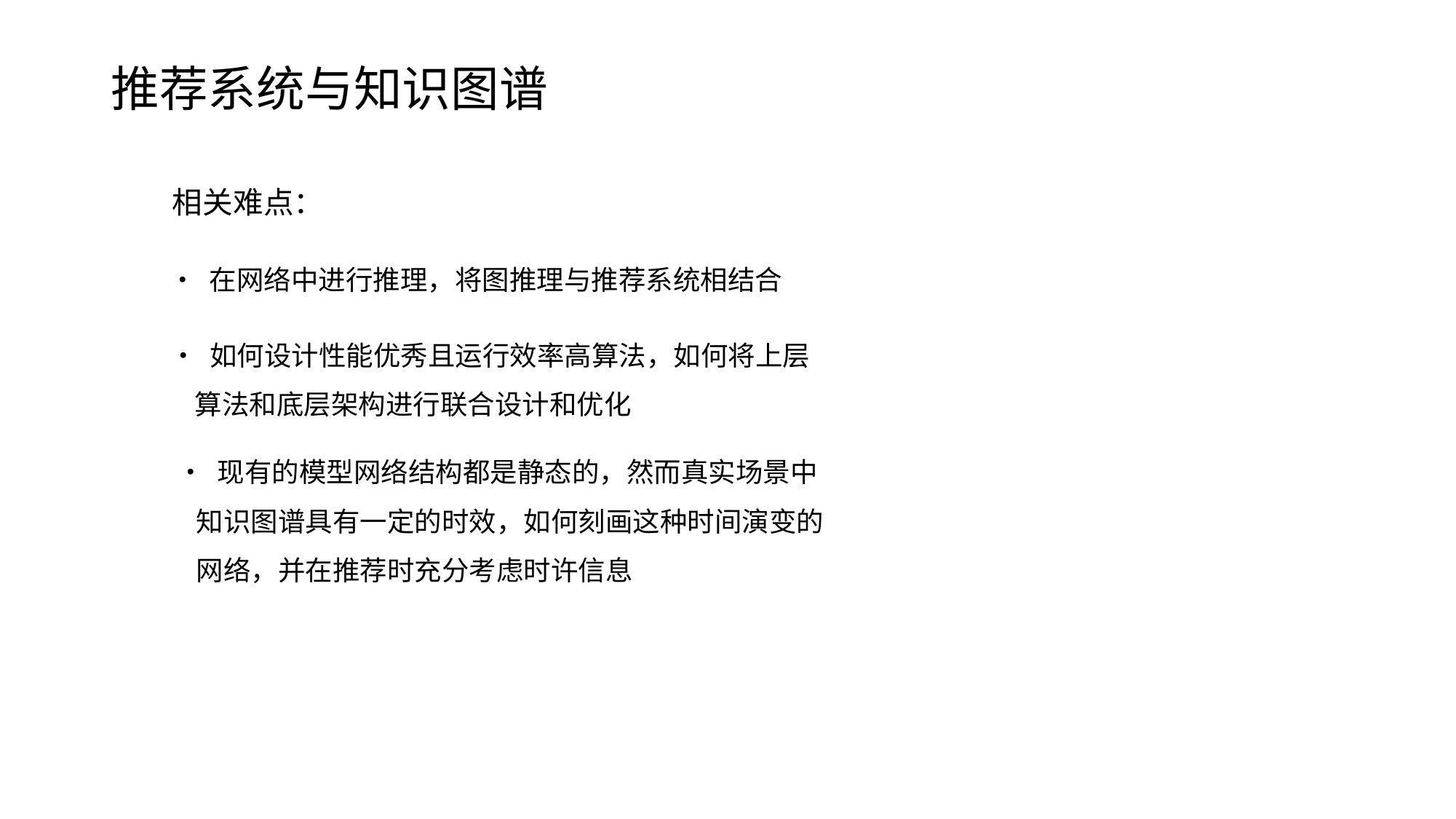

# 推荐系统与知识图谱
相关难点：
• 在网络中进行推理，将图推理与推荐系统相结合
• 如何设计性能优秀且运行效率高算法，如何将上层
   算法和底层架构进行联合设计和优化
• 现有的模型网络结构都是静态的，然而真实场景中
  知识图谱具有一定的时效，如何刻画这种时间演变的
  网络，并在推荐时充分考虑时许信息